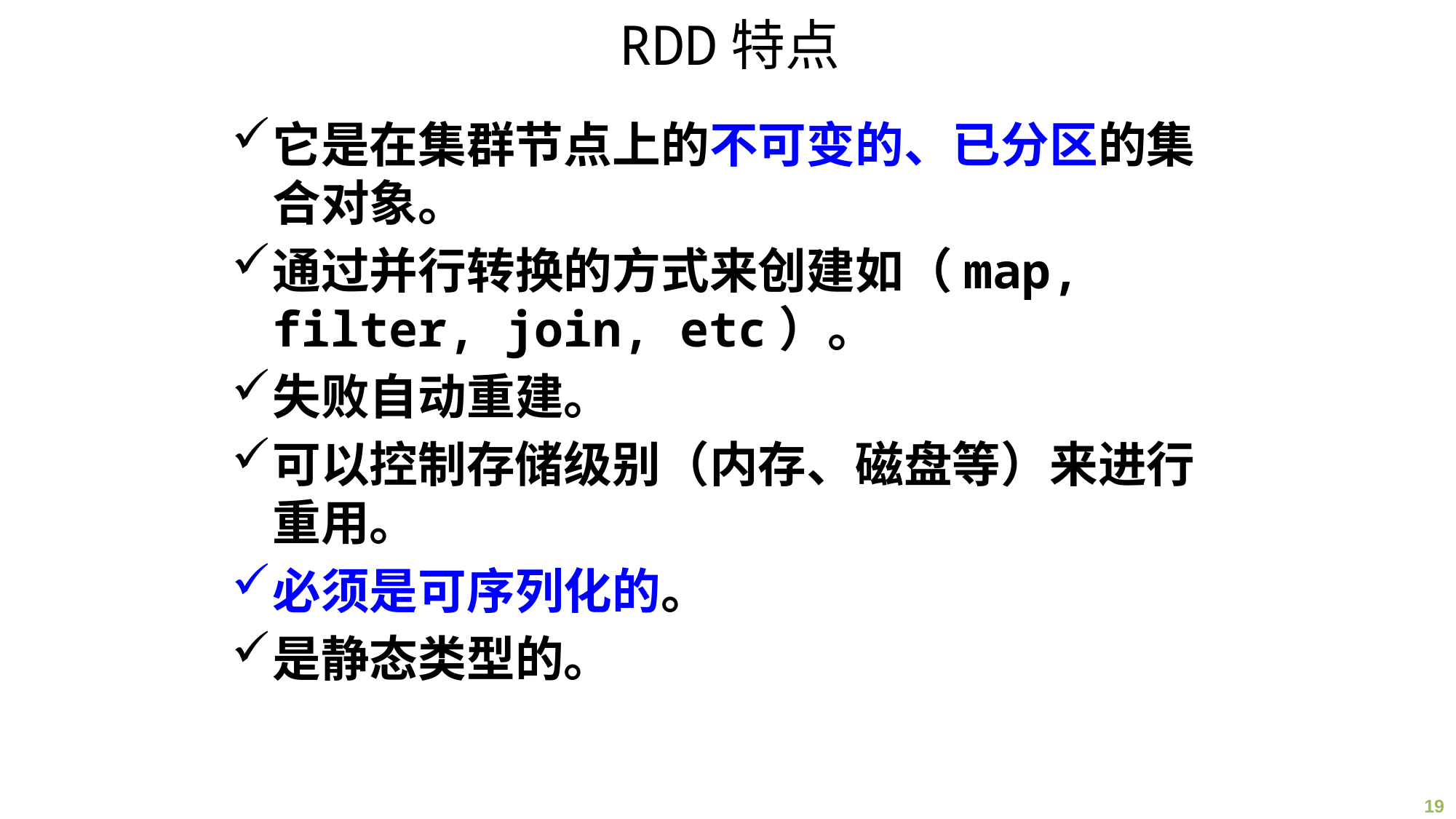

# RDD特点
它是在集群节点上的不可变的、已分区的集合对象。
通过并行转换的方式来创建如（map, filter, join, etc）。
失败自动重建。
可以控制存储级别（内存、磁盘等）来进行重用。
必须是可序列化的。
是静态类型的。